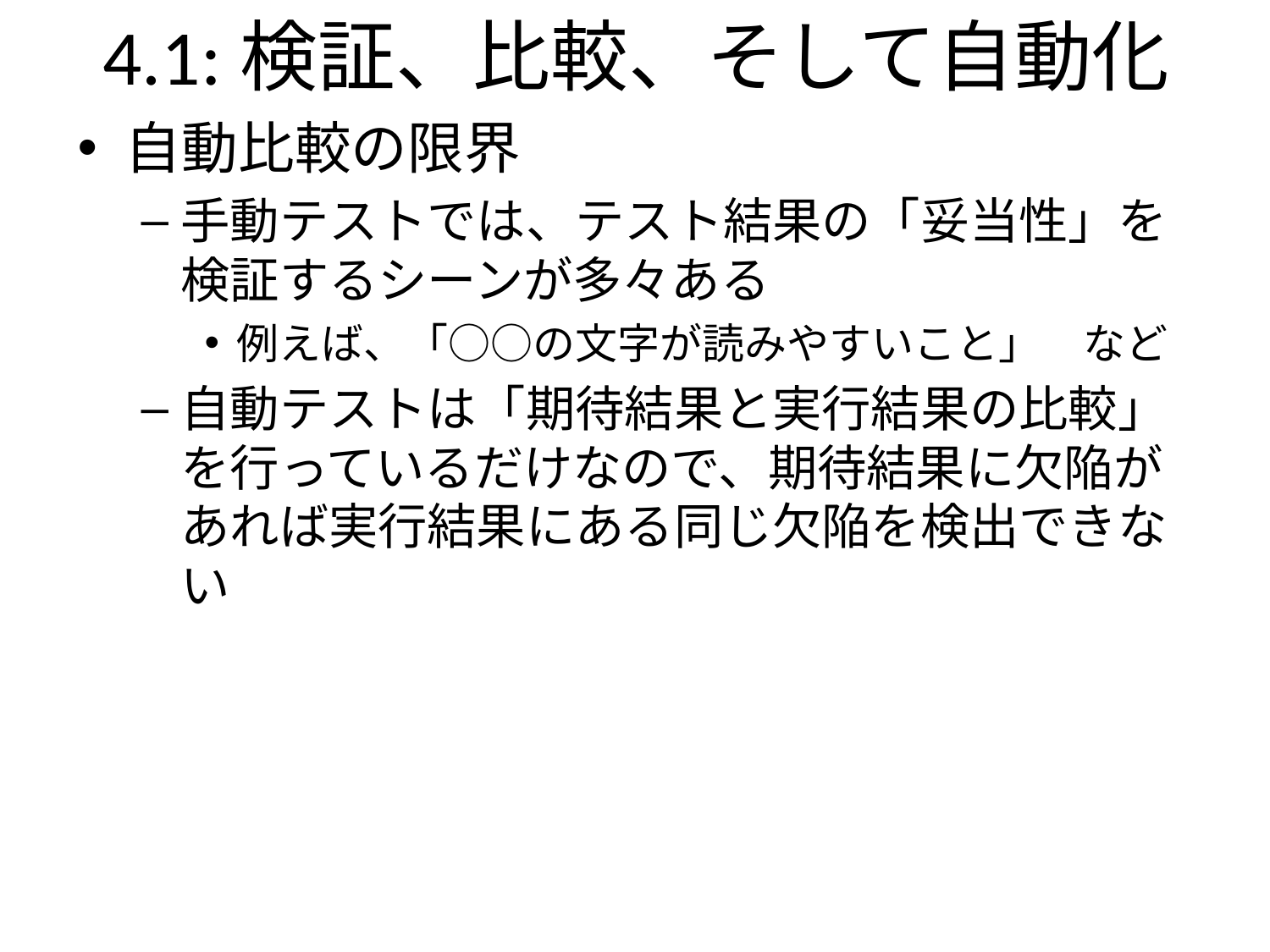

4.1:検証、比較、そして自動化
自動比較の限界
手動テストでは、テスト結果の「妥当性」を検証するシーンが多々ある
例えば、「○○の文字が読みやすいこと」　など
自動テストは「期待結果と実行結果の比較」を行っているだけなので、期待結果に欠陥があれば実行結果にある同じ欠陥を検出できない